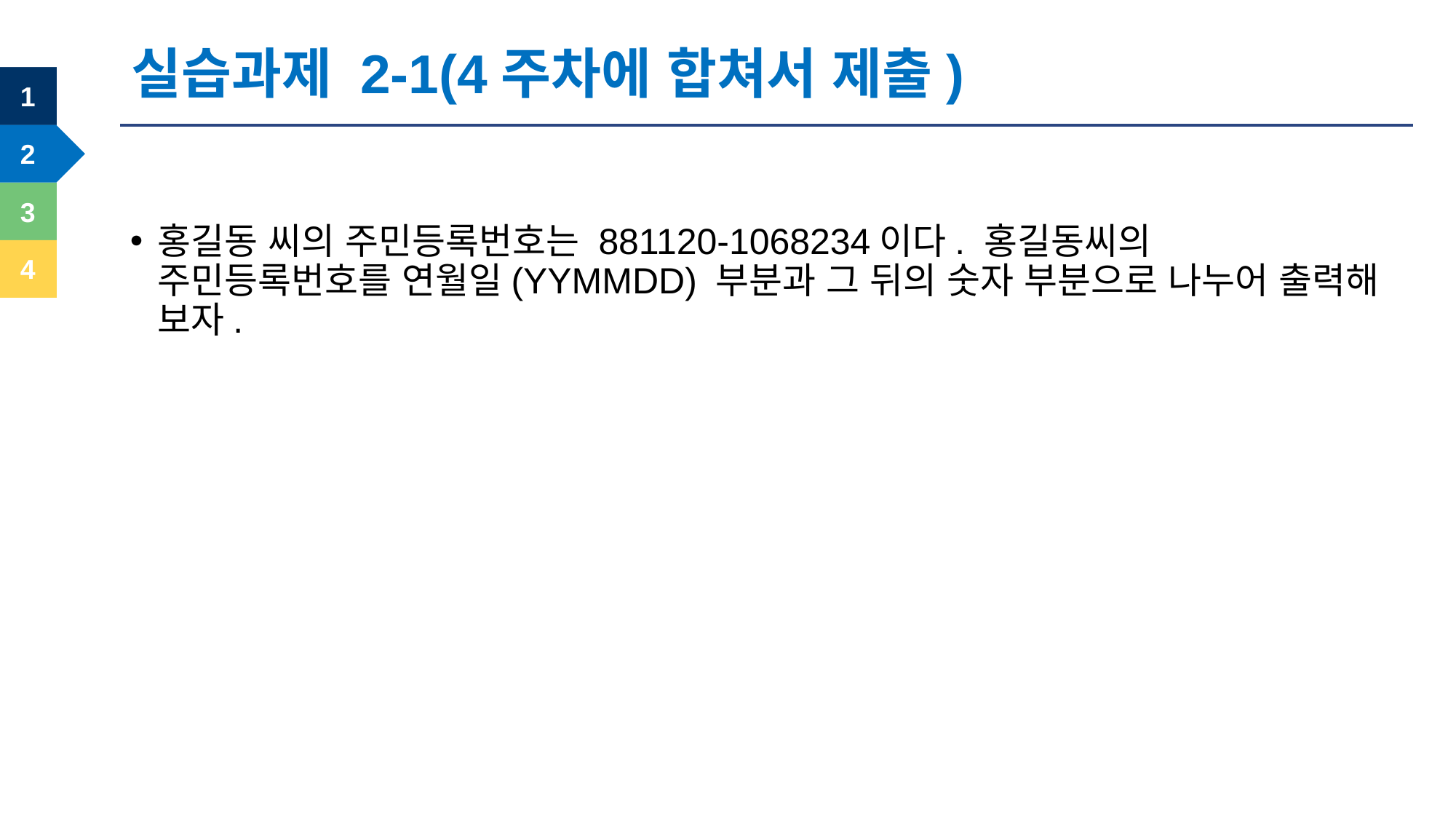

실습과제 2-1(4주차에 합쳐서 제출)
홍길동 씨의 주민등록번호는 881120-1068234이다. 홍길동씨의 주민등록번호를 연월일(YYMMDD) 부분과 그 뒤의 숫자 부분으로 나누어 출력해 보자.